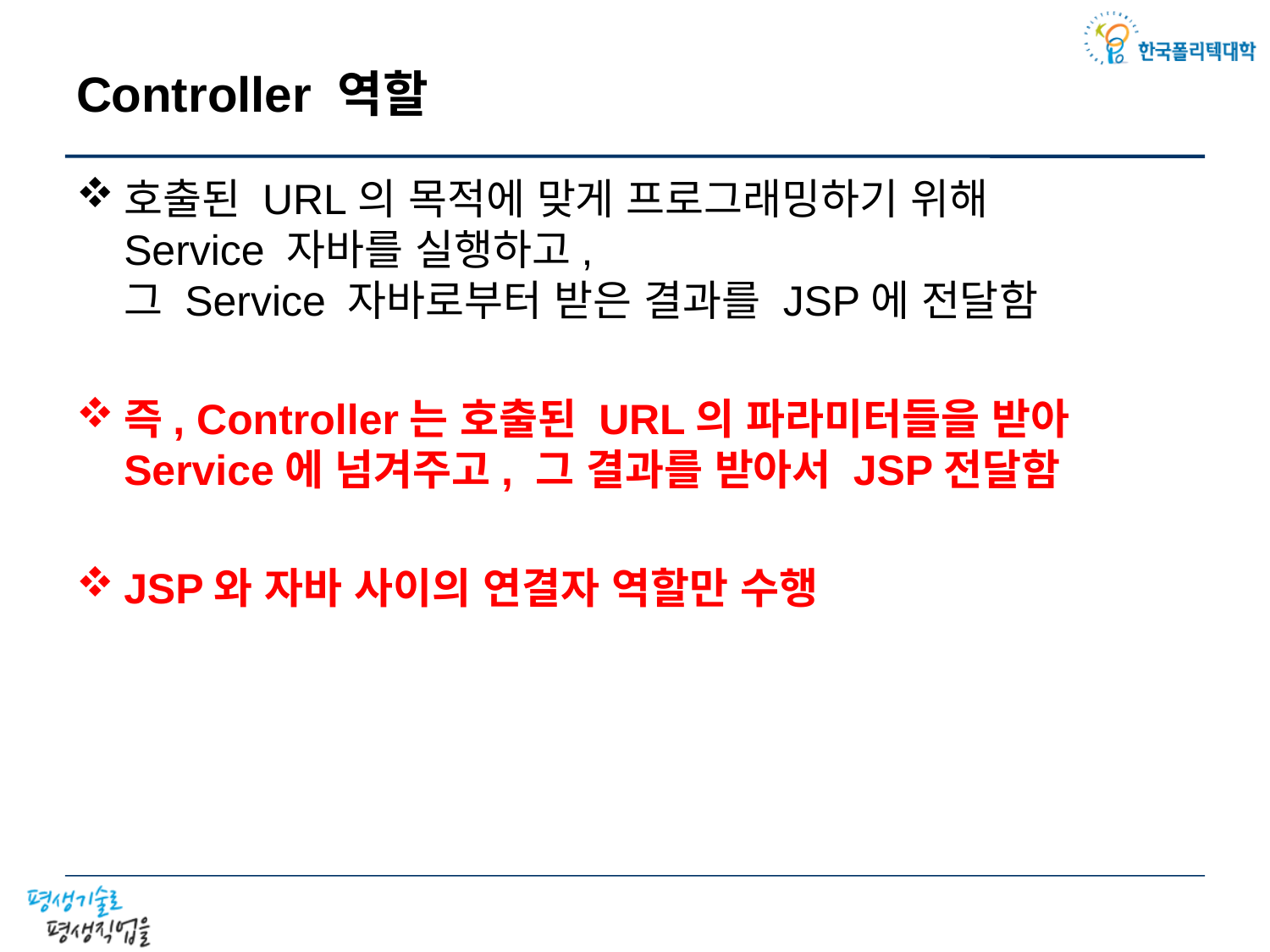

# Controller 역할
호출된 URL의 목적에 맞게 프로그래밍하기 위해
Service 자바를 실행하고,
그 Service 자바로부터 받은 결과를 JSP에 전달함

즉, Controller는 호출된 URL의 파라미터들을 받아 Service에 넘겨주고, 그 결과를 받아서 JSP전달함

JSP와 자바 사이의 연결자 역할만 수행